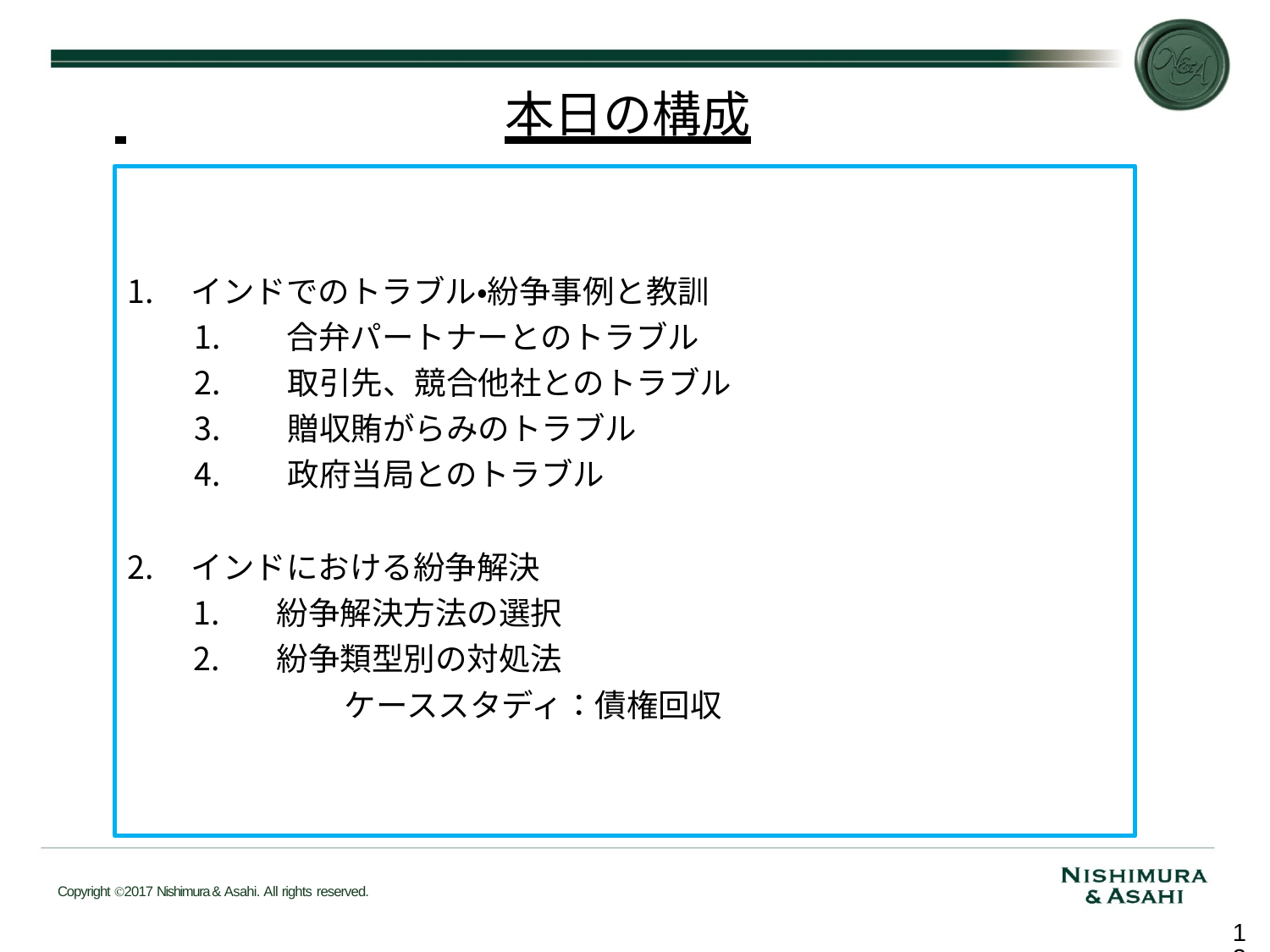

# 本日の構成

インドでのトラブル・紛争事例と教訓
合弁パートナーとのトラブル
取引先、競合他社とのトラブル
贈収賄がらみのトラブル
政府当局とのトラブル

インドにおける紛争解決
紛争解決方法の選択
紛争類型別の対処法
ケーススタディ：債権回収
Copyright Ⓒ2017 Nishimura & Asahi. All rights reserved.
13